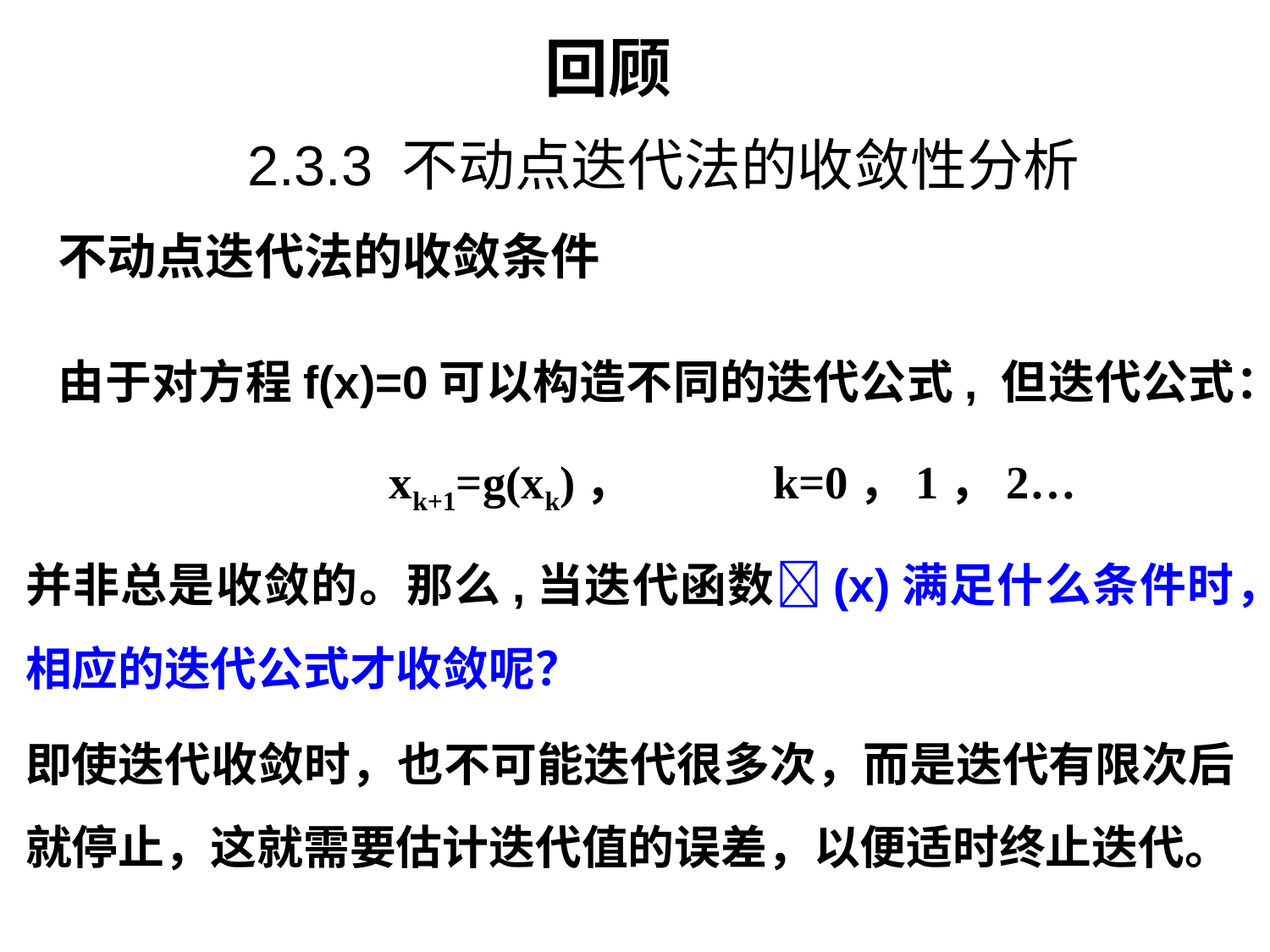

回顾
2.3.3 不动点迭代法的收敛性分析
# 不动点迭代法的收敛条件
  由于对方程f(x)=0可以构造不同的迭代公式, 但迭代公式：
	                     xk+1=g(xk)，	  k=0，1，2…
并非总是收敛的。那么,当迭代函数ϕ(x)满足什么条件时，相应的迭代公式才收敛呢？
即使迭代收敛时，也不可能迭代很多次，而是迭代有限次后就停止，这就需要估计迭代值的误差，以便适时终止迭代。